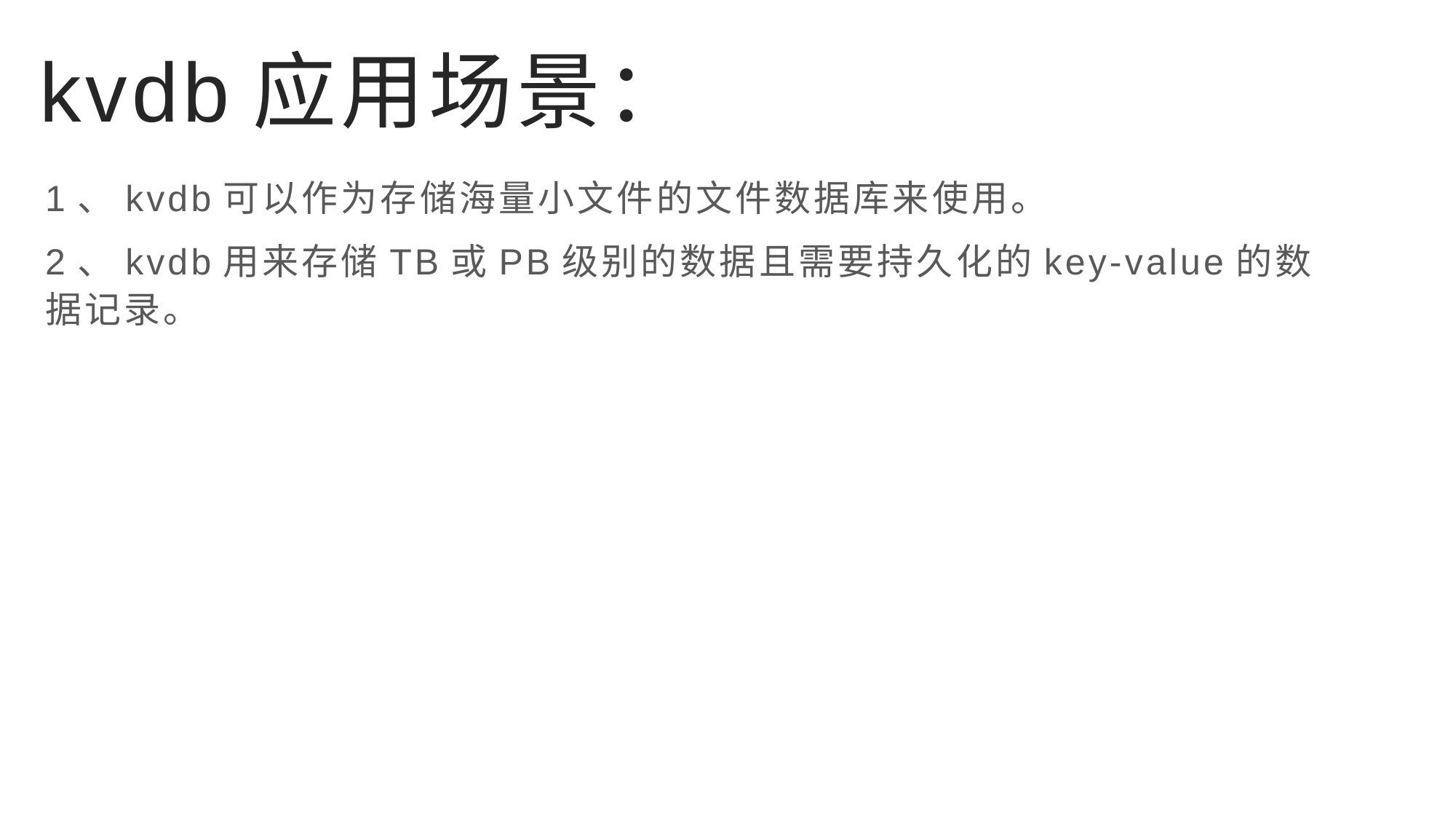

# kvdb应用场景：
1、kvdb可以作为存储海量小文件的文件数据库来使用。
2、kvdb用来存储TB或PB级别的数据且需要持久化的key-value的数据记录。